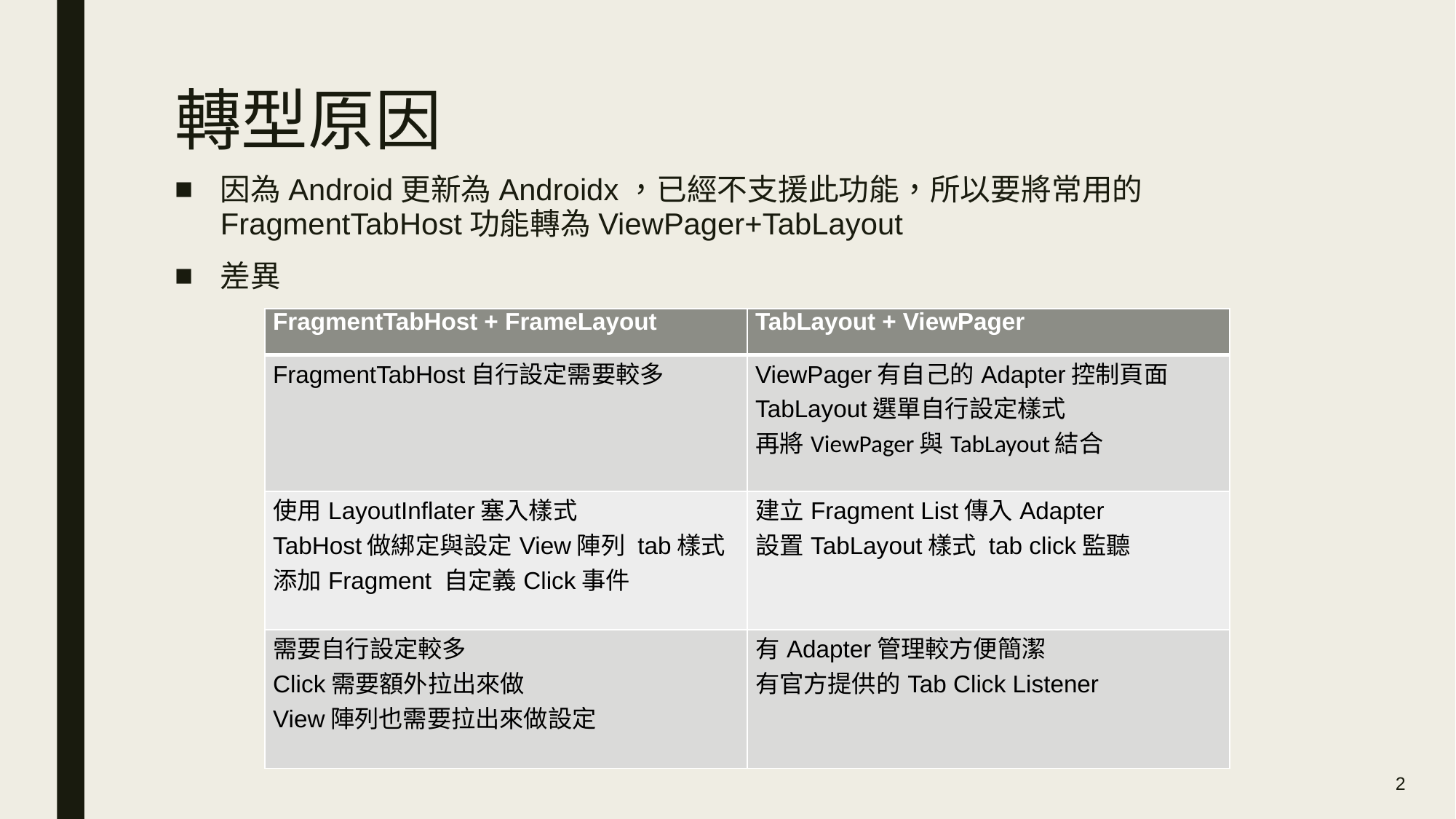

# 轉型原因
因為Android更新為Androidx，已經不支援此功能，所以要將常用的FragmentTabHost功能轉為ViewPager+TabLayout
差異

| FragmentTabHost + FrameLayout | TabLayout + ViewPager |
| --- | --- |
| FragmentTabHost自行設定需要較多 | ViewPager有自己的Adapter控制頁面 TabLayout選單自行設定樣式 再將ViewPager與TabLayout結合 |
| 使用LayoutInflater塞入樣式 TabHost做綁定與設定View陣列 tab樣式 添加Fragment 自定義Click事件 | 建立Fragment List傳入Adapter 設置TabLayout樣式 tab click監聽 |
| 需要自行設定較多 Click需要額外拉出來做 View陣列也需要拉出來做設定 | 有Adapter管理較方便簡潔 有官方提供的Tab Click Listener |
2